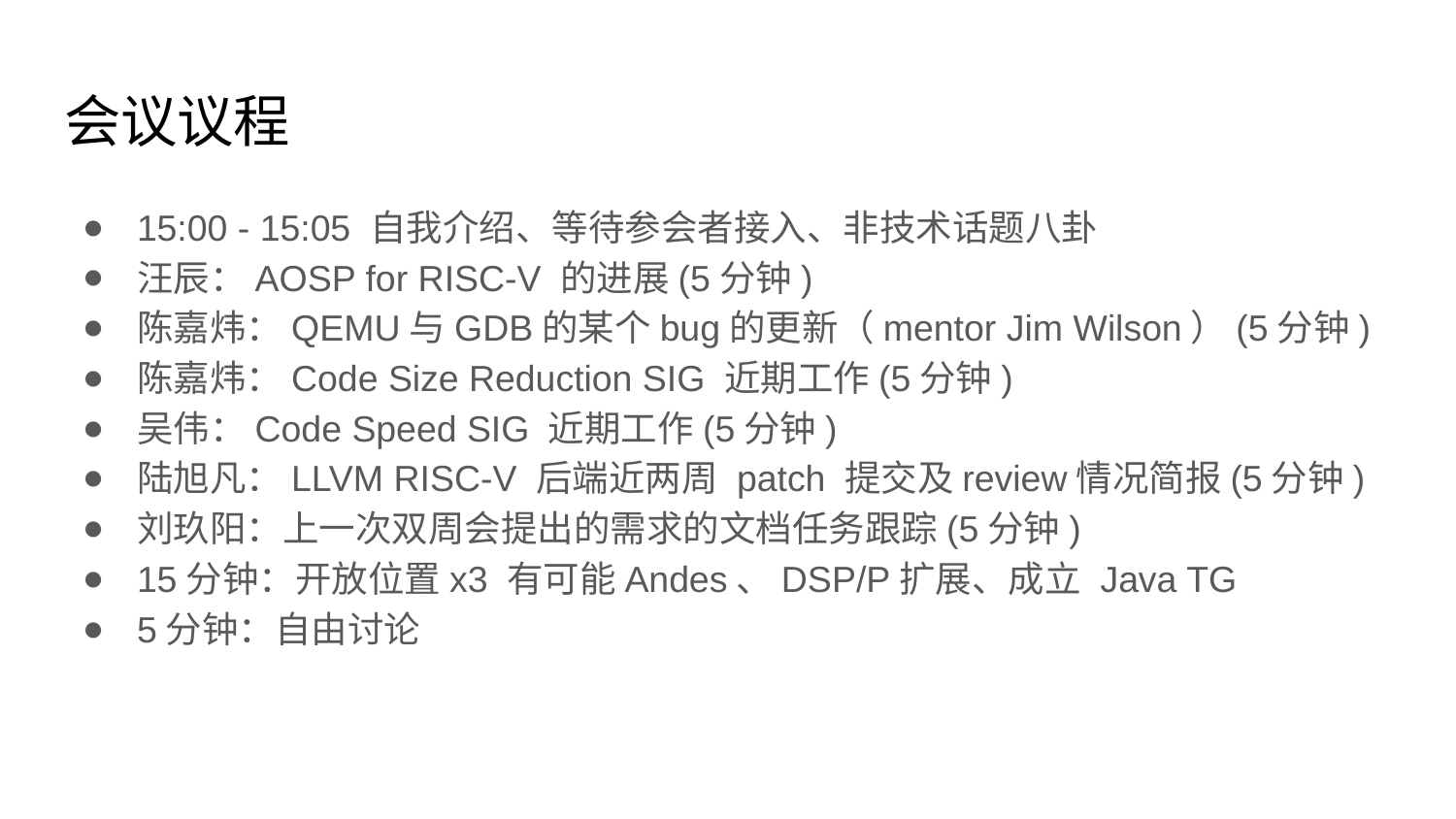

# 会议议程
15:00 - 15:05 自我介绍、等待参会者接入、非技术话题八卦
汪辰：AOSP for RISC-V 的进展(5分钟)
陈嘉炜：QEMU与GDB的某个bug的更新（mentor Jim Wilson）(5分钟)
陈嘉炜：Code Size Reduction SIG 近期工作(5分钟)
吴伟：Code Speed SIG 近期工作(5分钟)
陆旭凡：LLVM RISC-V 后端近两周 patch 提交及review情况简报(5分钟)
刘玖阳：上一次双周会提出的需求的文档任务跟踪(5分钟)
15分钟：开放位置x3 有可能Andes、DSP/P扩展、成立 Java TG
5分钟：自由讨论